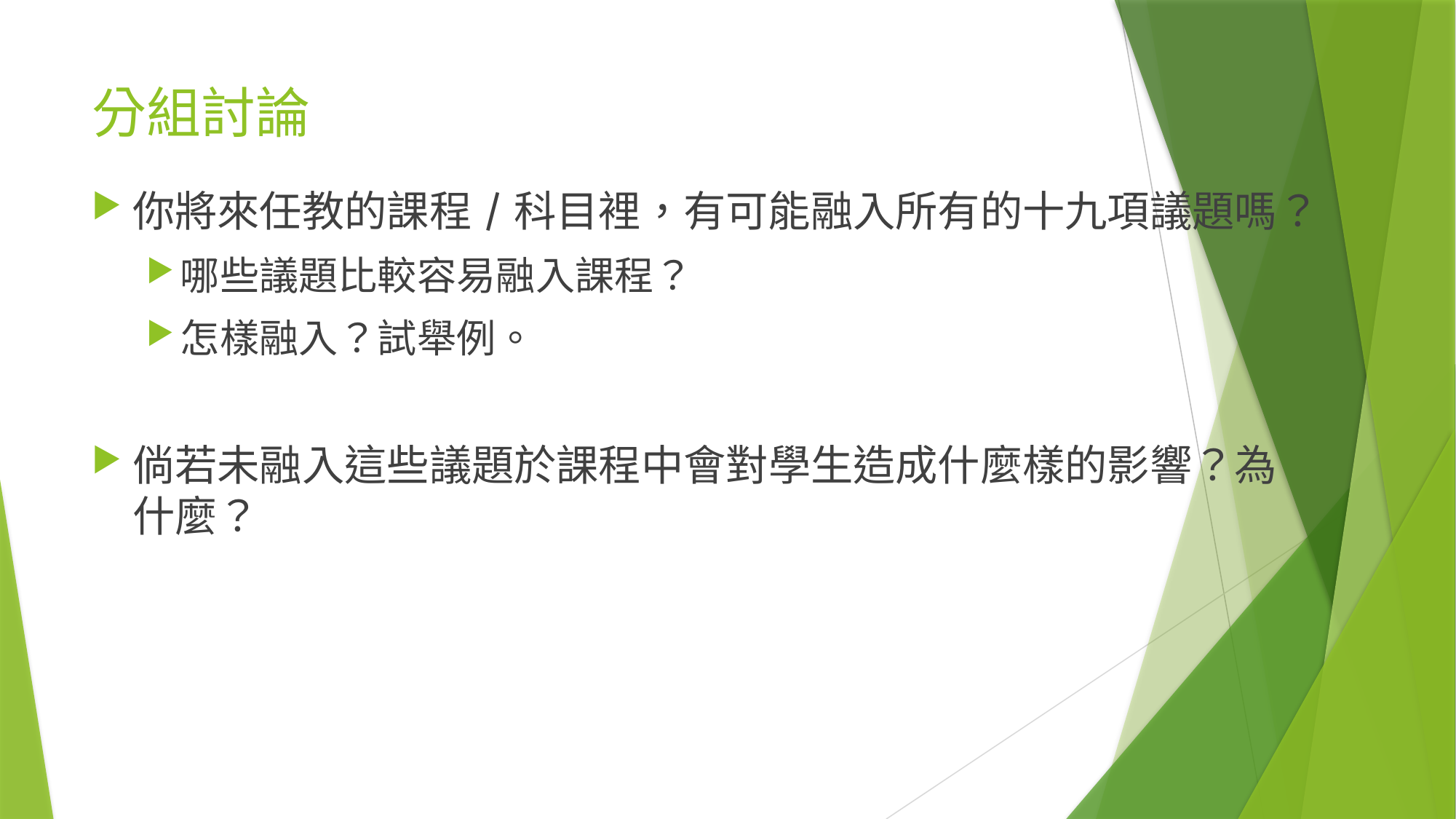

# 分組討論
你將來任教的課程/科目裡，有可能融入所有的十九項議題嗎？
哪些議題比較容易融入課程？
怎樣融入？試舉例。

倘若未融入這些議題於課程中會對學生造成什麼樣的影響？為什麼？